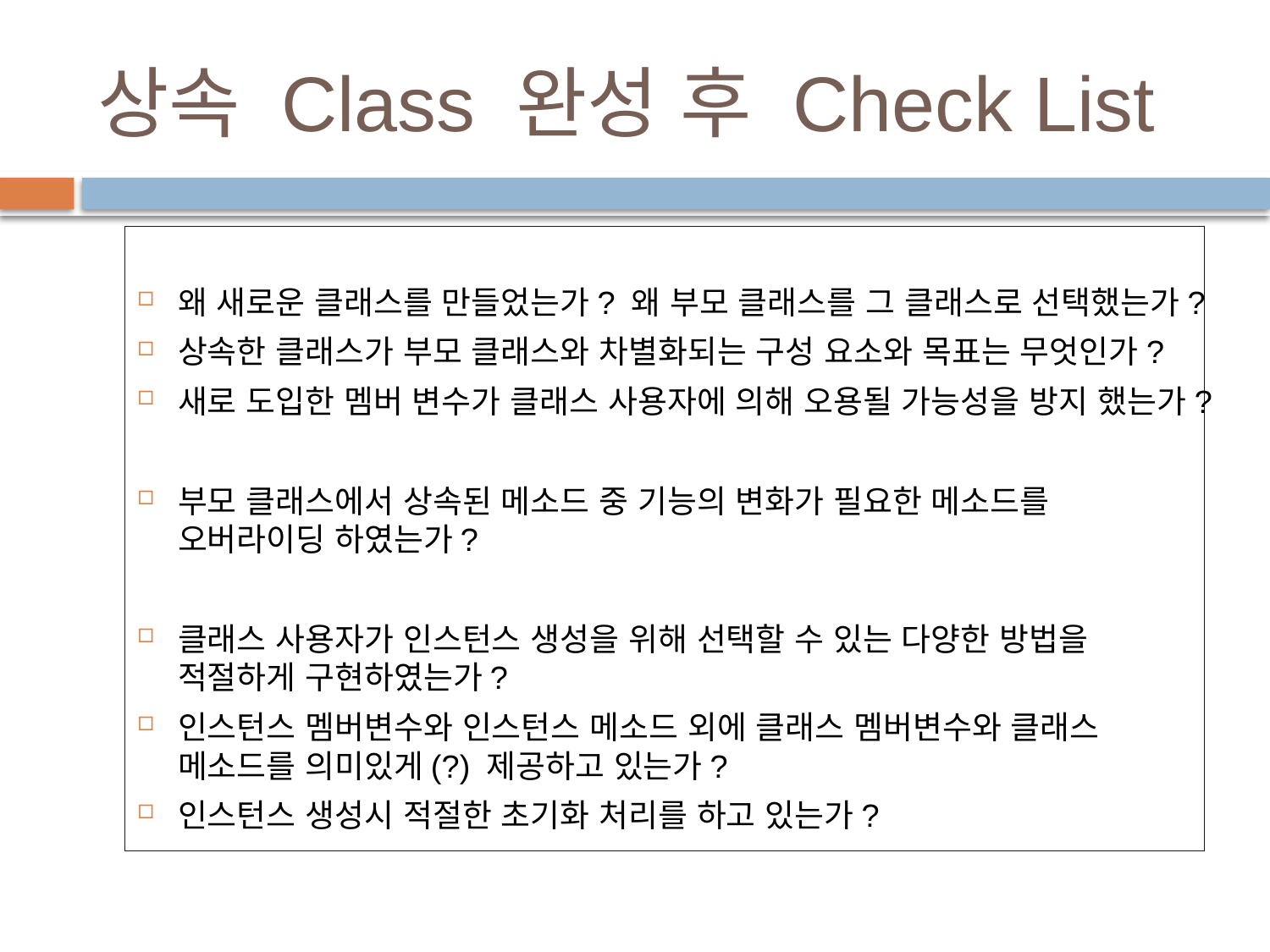

# 상속 Class 완성 후 Check List

왜 새로운 클래스를 만들었는가? 왜 부모 클래스를 그 클래스로 선택했는가?
상속한 클래스가 부모 클래스와 차별화되는 구성 요소와 목표는 무엇인가?
새로 도입한 멤버 변수가 클래스 사용자에 의해 오용될 가능성을 방지 했는가?

부모 클래스에서 상속된 메소드 중 기능의 변화가 필요한 메소드를 오버라이딩 하였는가?

클래스 사용자가 인스턴스 생성을 위해 선택할 수 있는 다양한 방법을 적절하게 구현하였는가?
인스턴스 멤버변수와 인스턴스 메소드 외에 클래스 멤버변수와 클래스 메소드를 의미있게(?) 제공하고 있는가?
인스턴스 생성시 적절한 초기화 처리를 하고 있는가?